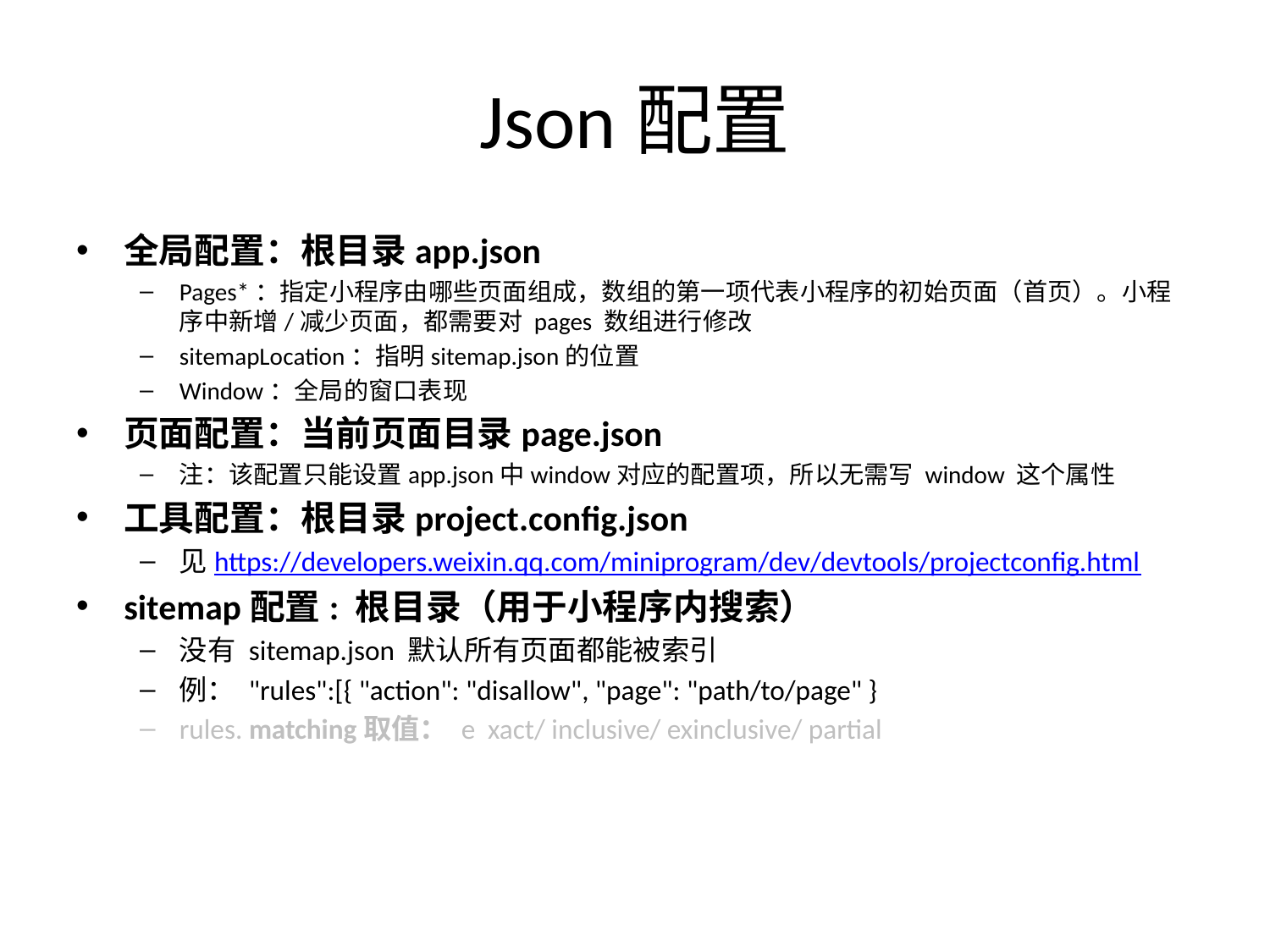

# Json配置
全局配置：根目录app.json
Pages*：指定小程序由哪些页面组成，数组的第一项代表小程序的初始页面（首页）。小程序中新增/减少页面，都需要对 pages 数组进行修改
sitemapLocation：指明sitemap.json的位置
Window：全局的窗口表现
页面配置：当前页面目录page.json
注：该配置只能设置app.json中window对应的配置项，所以无需写 window 这个属性
工具配置：根目录project.config.json
见https://developers.weixin.qq.com/miniprogram/dev/devtools/projectconfig.html
sitemap配置: 根目录（用于小程序内搜索）
没有 sitemap.json 默认所有页面都能被索引
例： "rules":[{ "action": "disallow", "page": "path/to/page" }
rules. matching取值： e  xact/ inclusive/ exinclusive/ partial